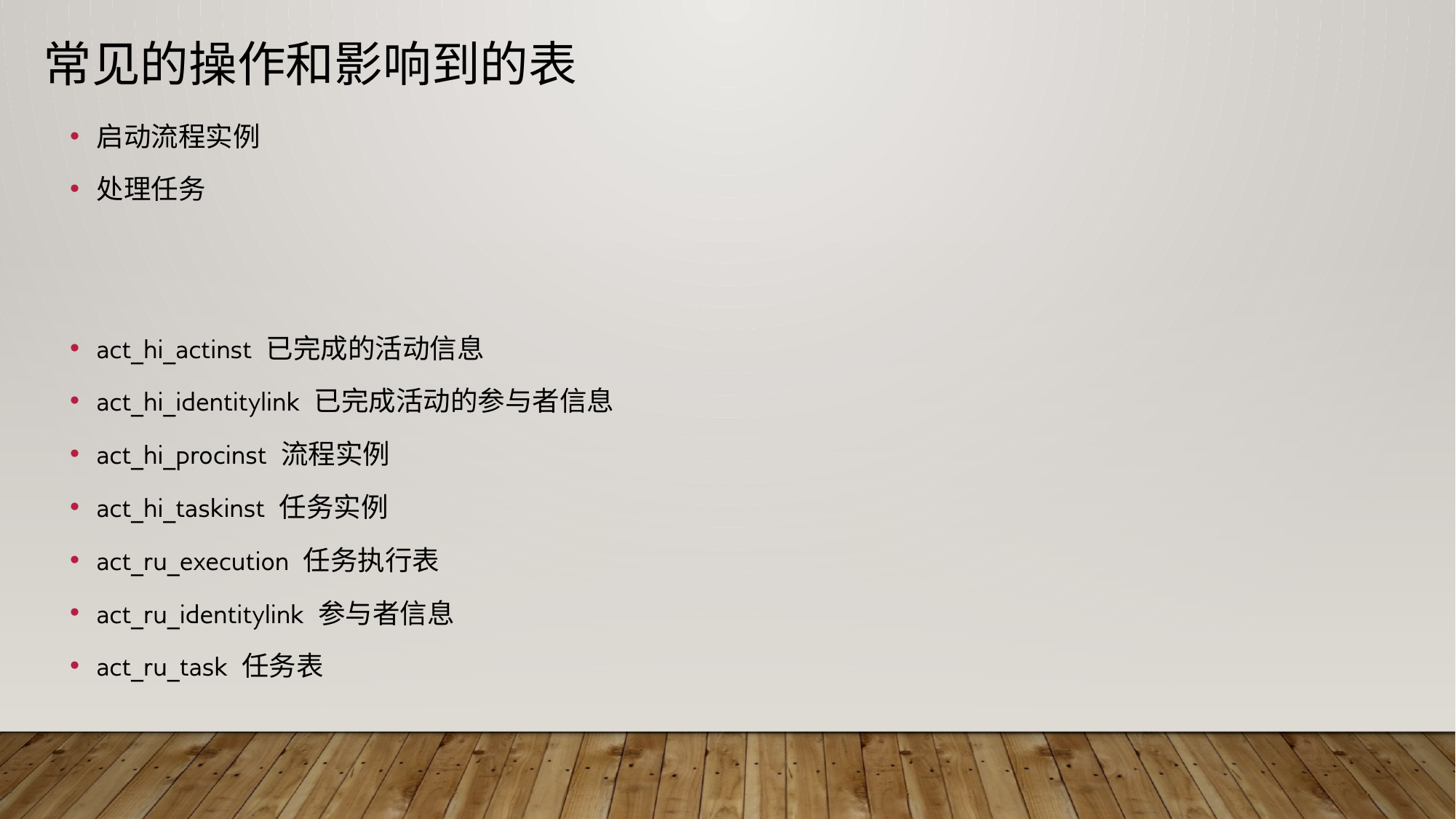

# 常见的操作和影响到的表
启动流程实例
处理任务

act_hi_actinst 已完成的活动信息
act_hi_identitylink 已完成活动的参与者信息
act_hi_procinst 流程实例
act_hi_taskinst 任务实例
act_ru_execution 任务执行表
act_ru_identitylink 参与者信息
act_ru_task 任务表